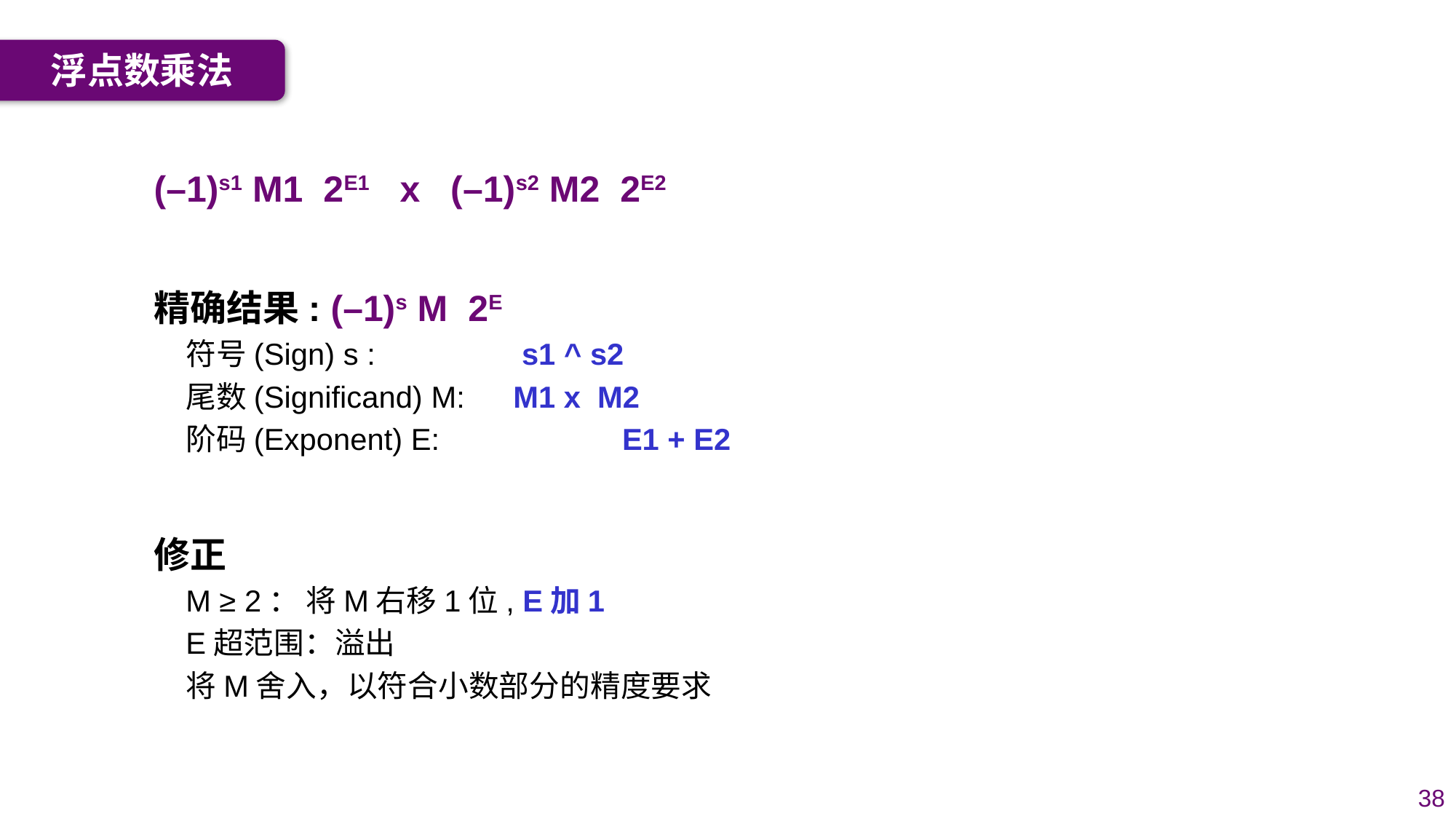

浮点数乘法
(–1)s1 M1  2E1   x   (–1)s2 M2  2E2

精确结果: (–1)s M  2E
符号(Sign) s : 		 s1 ^ s2
尾数(Significand) M: 	M1 x  M2
阶码(Exponent) E: 	             E1 + E2

修正
M ≥ 2： 将M右移1位, E加1
E超范围：溢出
将M舍入，以符合小数部分的精度要求
38